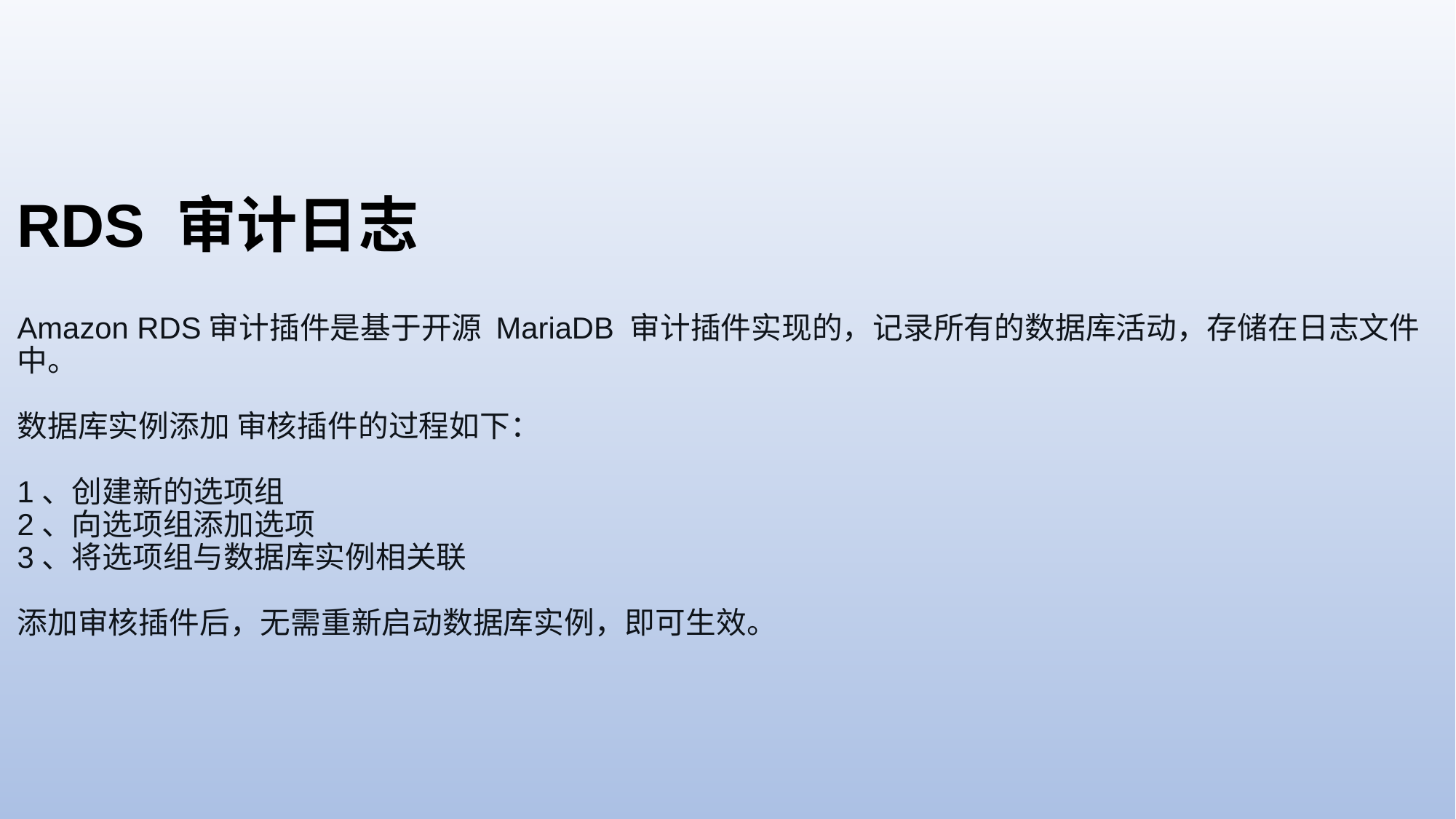

# RDS 审计日志 Amazon RDS审计插件是基于开源 MariaDB 审计插件实现的，记录所有的数据库活动，存储在日志文件中。 数据库实例添加 审核插件的过程如下： 1、创建新的选项组 2、向选项组添加选项 3、将选项组与数据库实例相关联 添加审核插件后，无需重新启动数据库实例，即可生效。